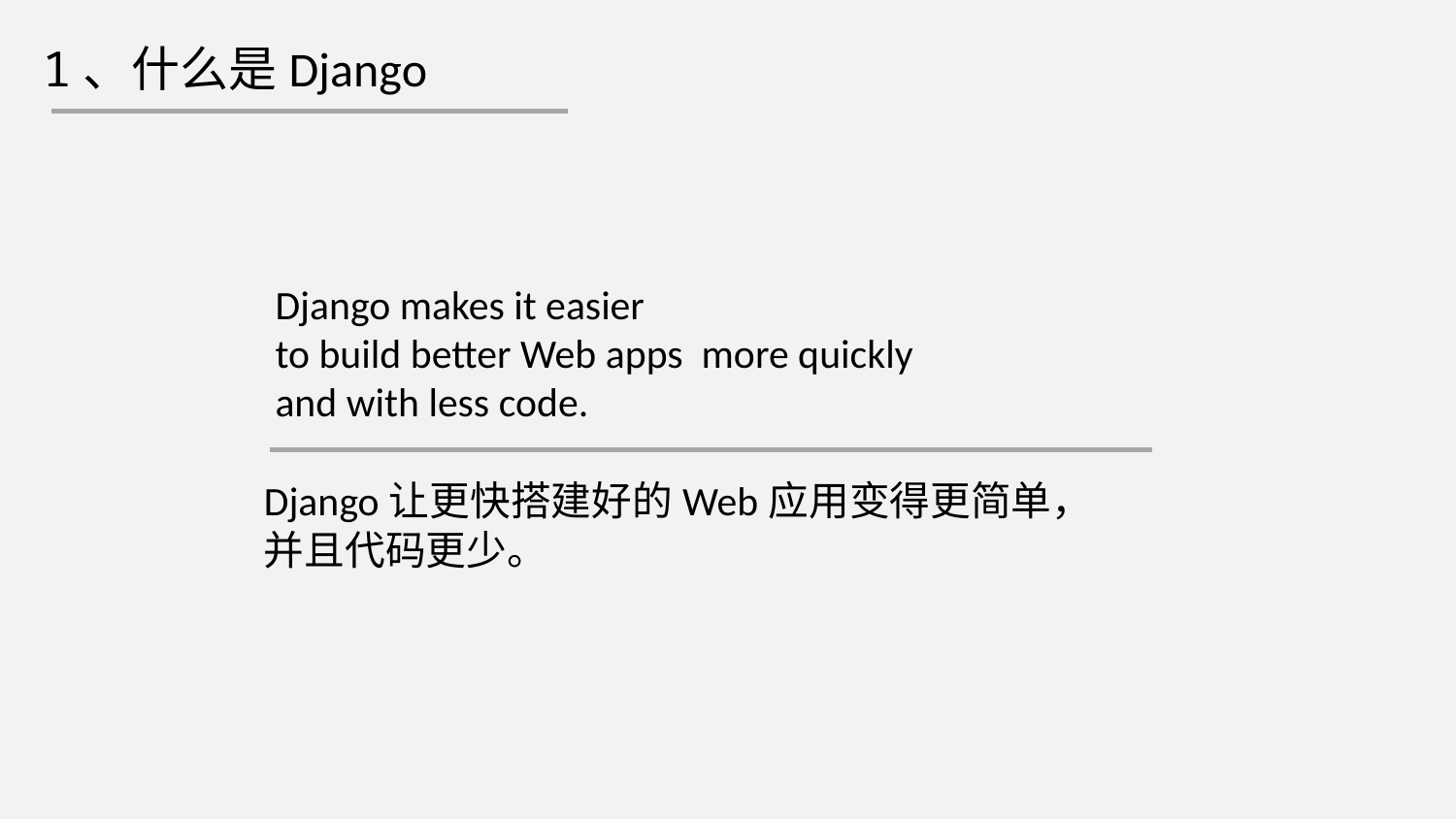

1、什么是Django
Django makes it easier
to build better Web apps  more quickly
and with less code.
Django让更快搭建好的Web应用变得更简单，
并且代码更少。